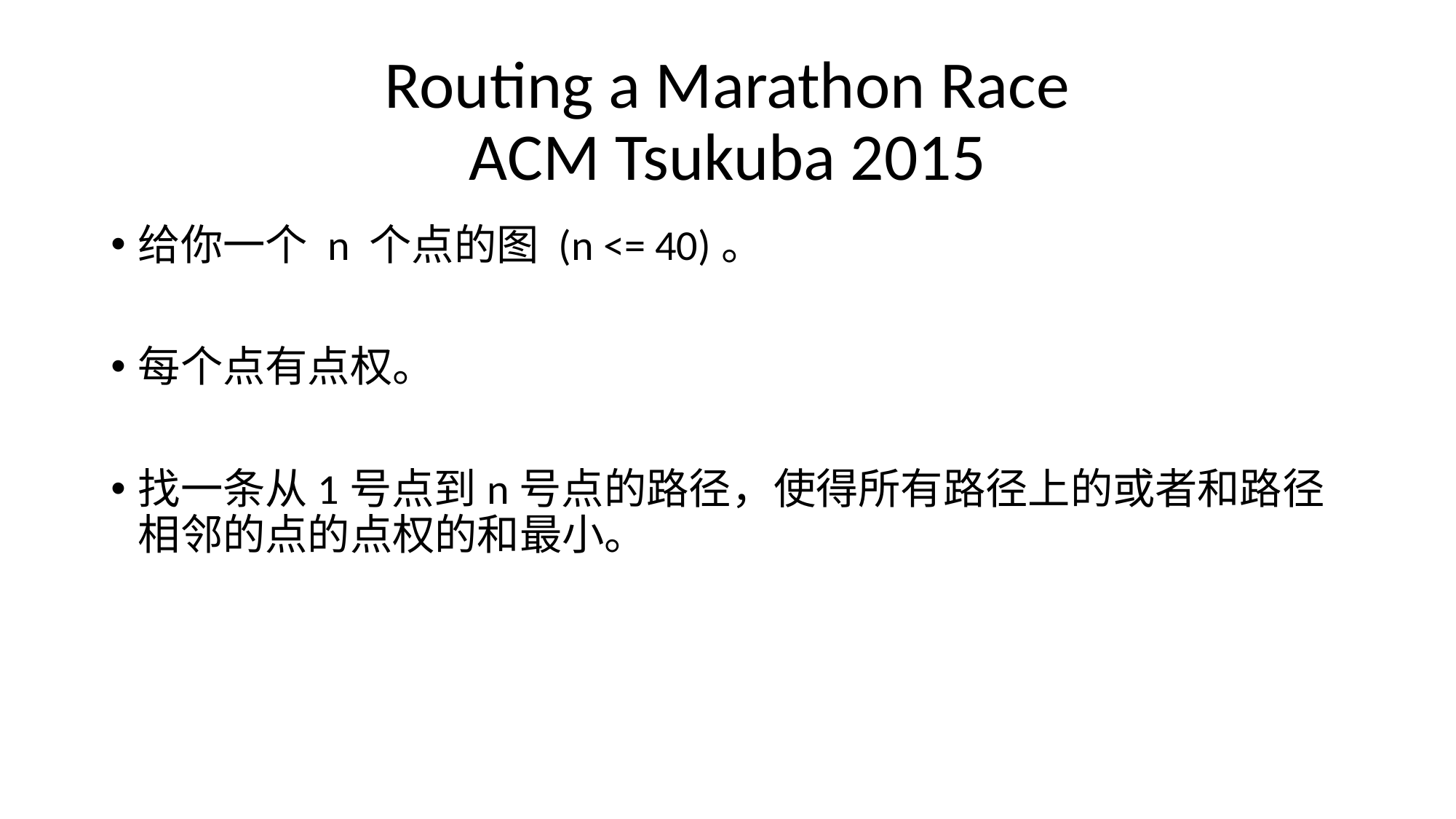

# Routing a Marathon Race ACM Tsukuba 2015
给你一个 n 个点的图 (n <= 40)。

每个点有点权。

找一条从1号点到n号点的路径，使得所有路径上的或者和路径相邻的点的点权的和最小。